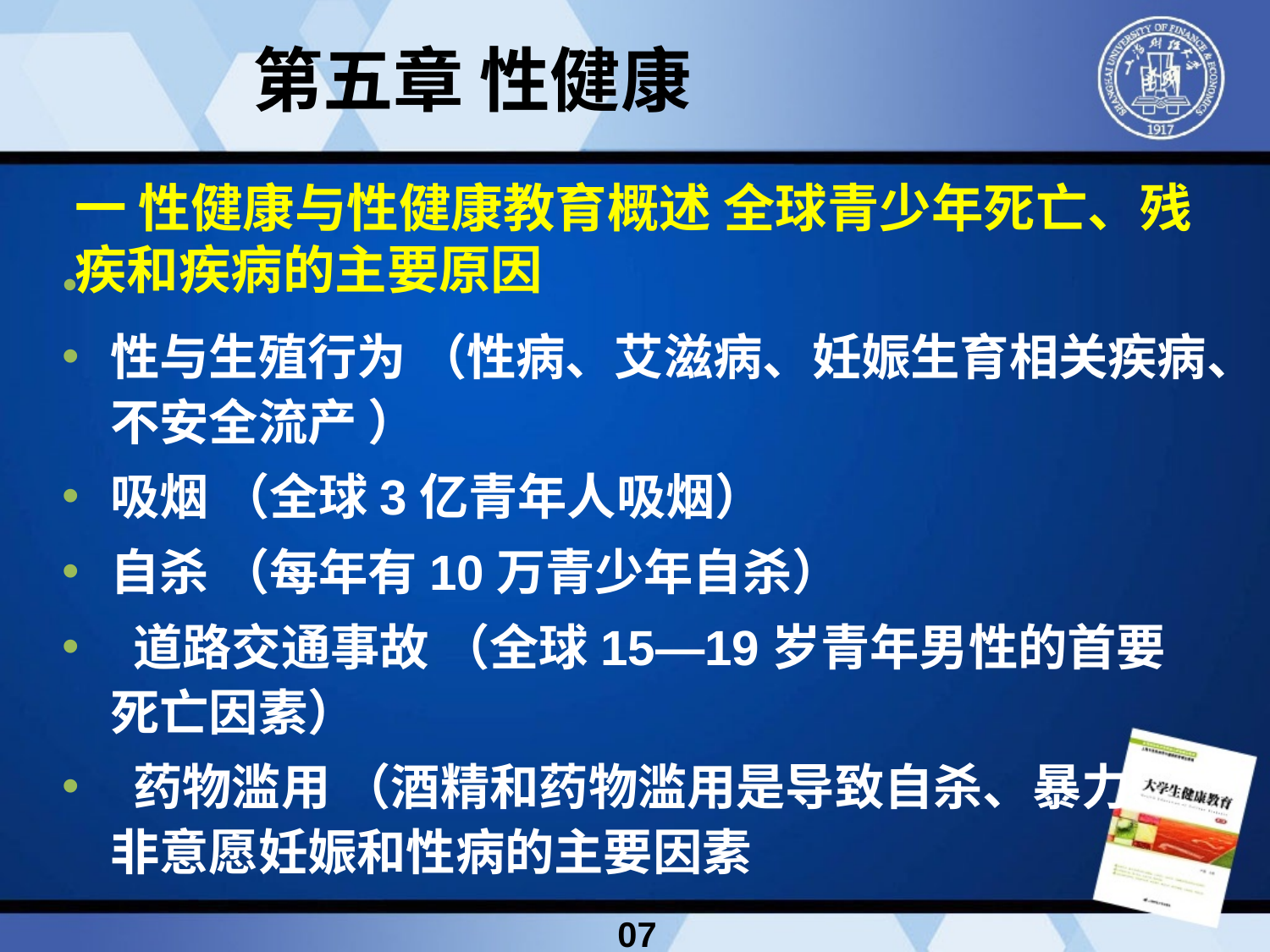

第五章 性健康
一 性健康与性健康教育概述 全球青少年死亡、残疾和疾病的主要原因

性与生殖行为 （性病、艾滋病、妊娠生育相关疾病、不安全流产 ）
吸烟 （全球3亿青年人吸烟）
自杀 （每年有10万青少年自杀）
 道路交通事故 （全球15—19岁青年男性的首要死亡因素）
 药物滥用 （酒精和药物滥用是导致自杀、暴力、非意愿妊娠和性病的主要因素
07